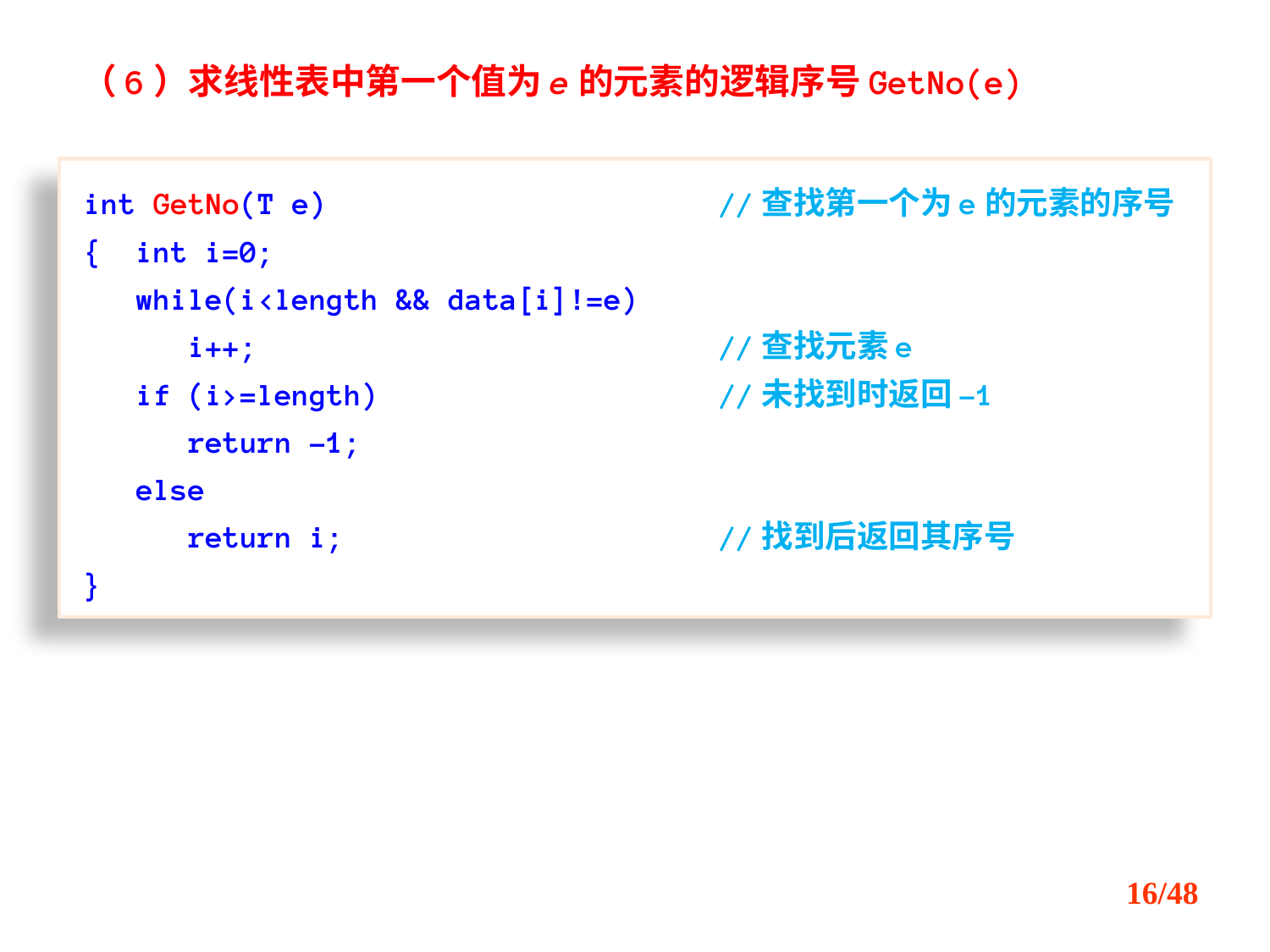

（6）求线性表中第一个值为e的元素的逻辑序号GetNo(e)
int GetNo(T e)				//查找第一个为e的元素的序号
{  int i=0;
   while(i<length && data[i]!=e)
      i++;				//查找元素e
   if (i>=length)			//未找到时返回-1
      return -1;
   else
      return i;			//找到后返回其序号
}
16/48